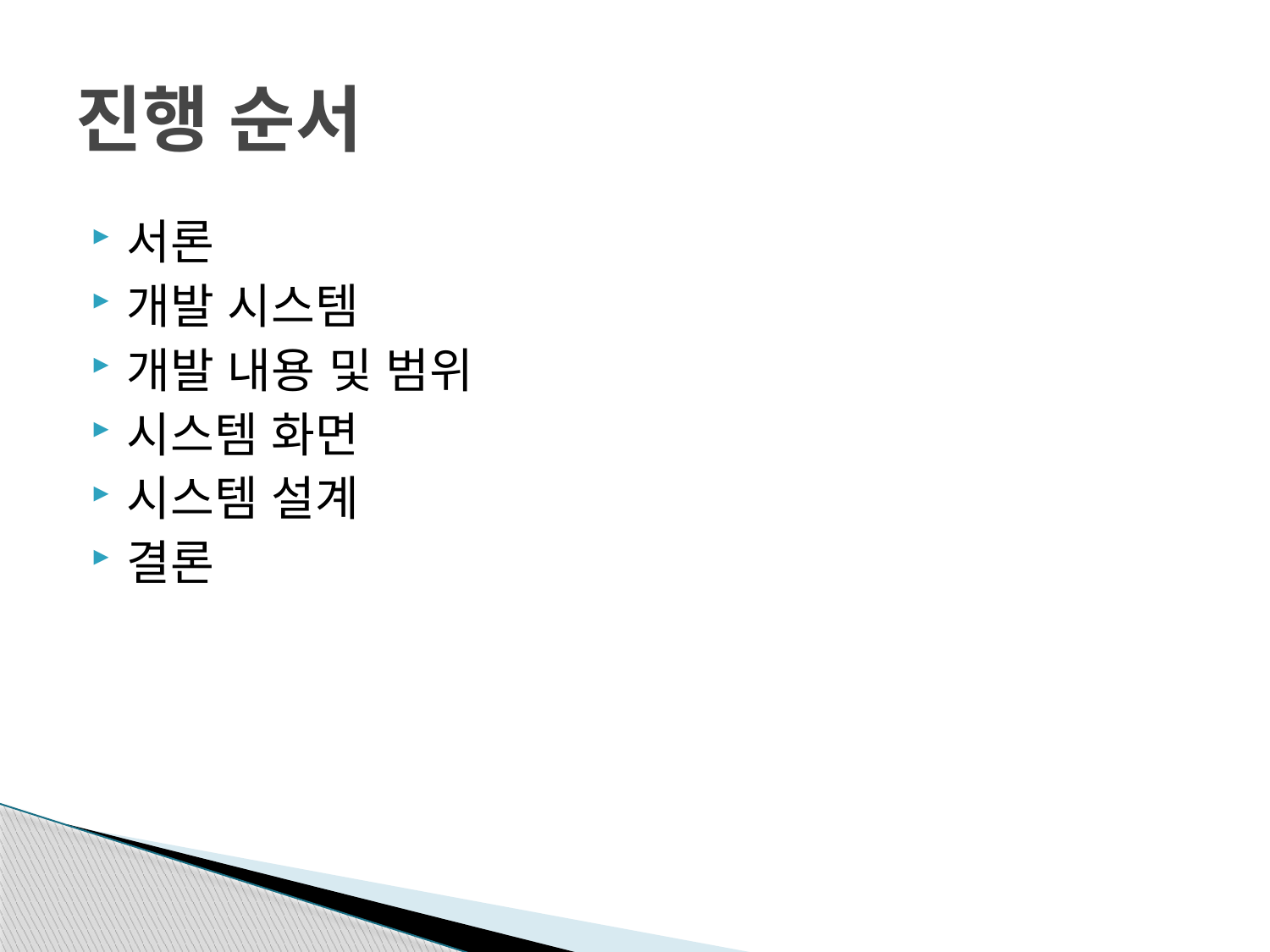

# 진행 순서
서론
개발 시스템
개발 내용 및 범위
시스템 화면
시스템 설계
결론